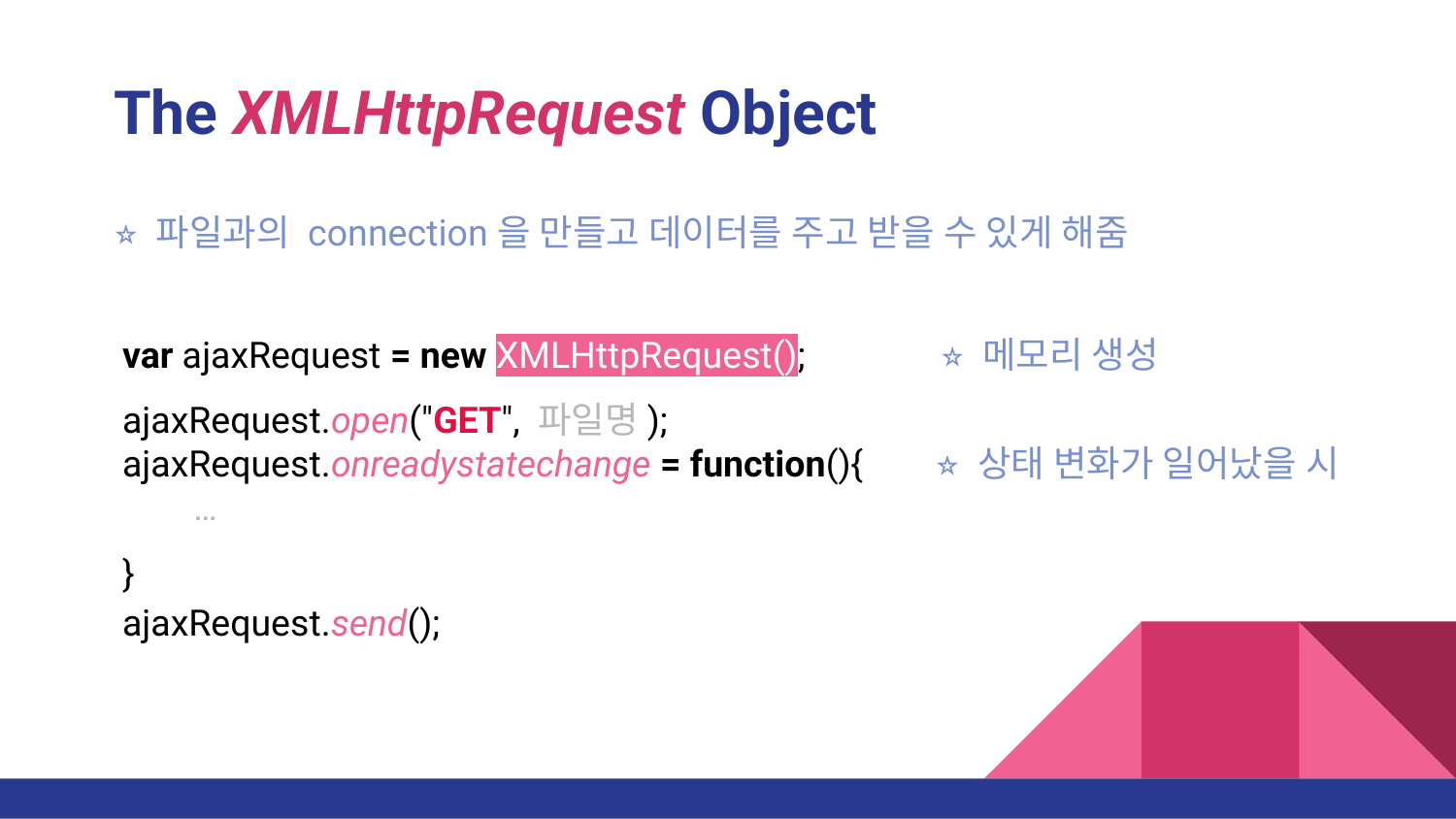

# The XMLHttpRequest Object
⭐ 파일과의 connection을 만들고 데이터를 주고 받을 수 있게 해줌
var ajaxRequest = new XMLHttpRequest(); 	          ⭐ 메모리 생성
ajaxRequest.open("GET", 파일명);
ajaxRequest.onreadystatechange = function(){        ⭐ 상태 변화가 일어났을 시
…
}
ajaxRequest.send();